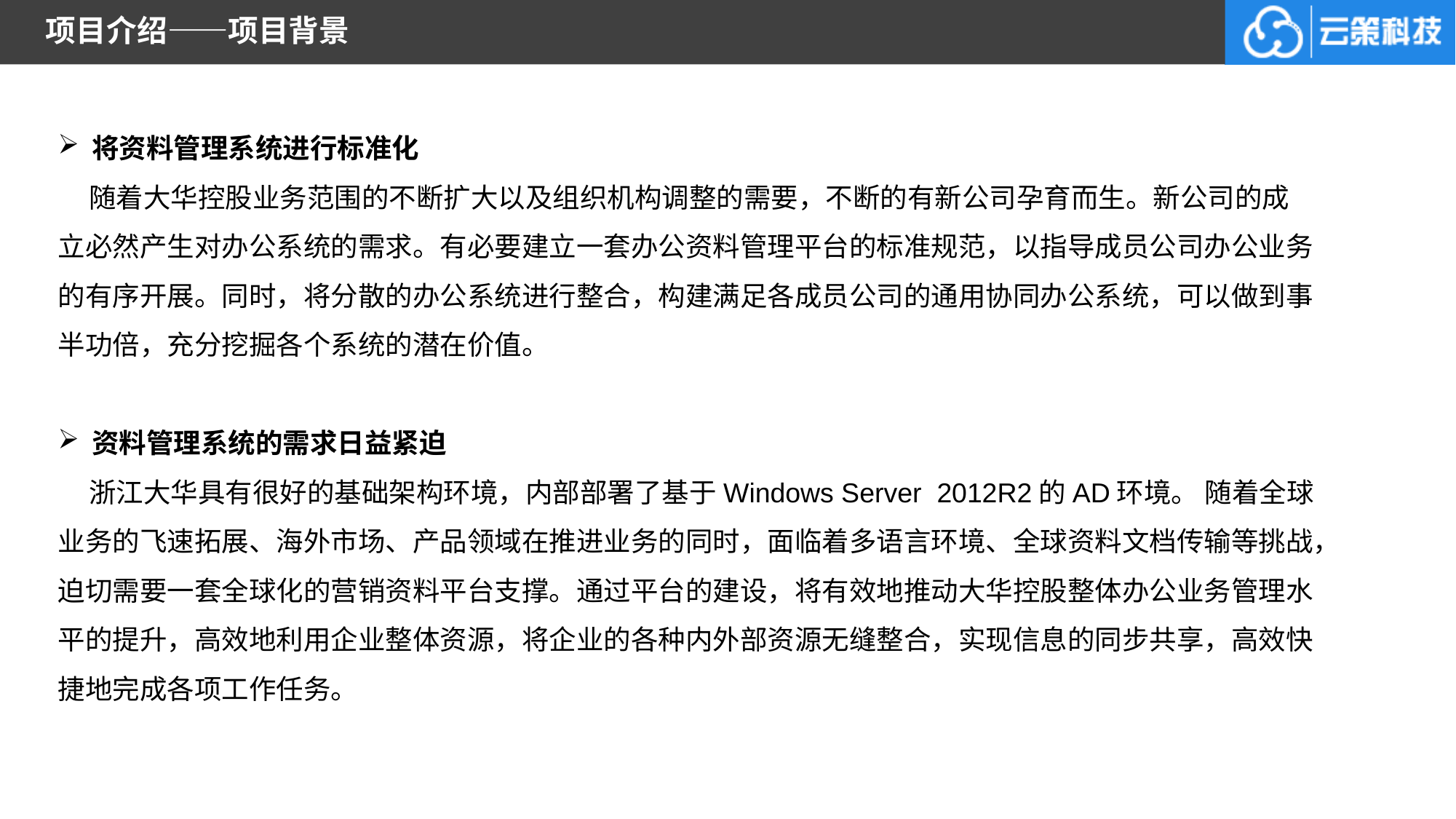

# 项目介绍——项目背景
将资料管理系统进行标准化
    随着大华控股业务范围的不断扩大以及组织机构调整的需要，不断的有新公司孕育而生。新公司的成立必然产生对办公系统的需求。有必要建立一套办公资料管理平台的标准规范，以指导成员公司办公业务的有序开展。同时，将分散的办公系统进行整合，构建满足各成员公司的通用协同办公系统，可以做到事半功倍，充分挖掘各个系统的潜在价值。

资料管理系统的需求日益紧迫
    浙江大华具有很好的基础架构环境，内部部署了基于Windows Server  2012R2的AD环境。 随着全球业务的飞速拓展、海外市场、产品领域在推进业务的同时，面临着多语言环境、全球资料文档传输等挑战，迫切需要一套全球化的营销资料平台支撑。通过平台的建设，将有效地推动大华控股整体办公业务管理水平的提升，高效地利用企业整体资源，将企业的各种内外部资源无缝整合，实现信息的同步共享，高效快捷地完成各项工作任务。